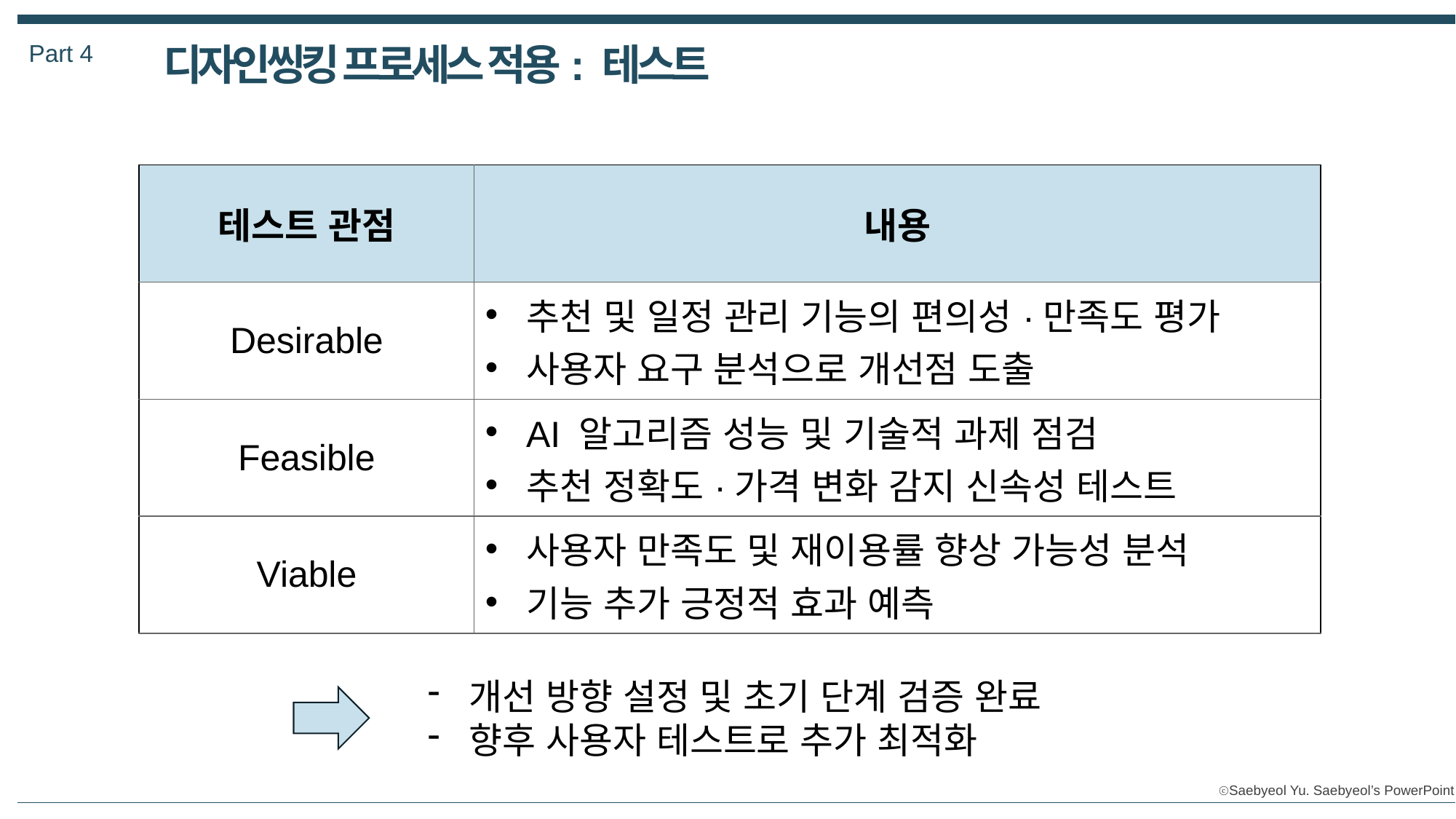

Part 4
디자인씽킹 프로세스 적용: 테스트
| 테스트 관점 | 내용 |
| --- | --- |
| Desirable | 추천 및 일정 관리 기능의 편의성·만족도 평가 사용자 요구 분석으로 개선점 도출 |
| Feasible | AI 알고리즘 성능 및 기술적 과제 점검 추천 정확도·가격 변화 감지 신속성 테스트 |
| Viable | 사용자 만족도 및 재이용률 향상 가능성 분석 기능 추가 긍정적 효과 예측 |
개선 방향 설정 및 초기 단계 검증 완료
향후 사용자 테스트로 추가 최적화